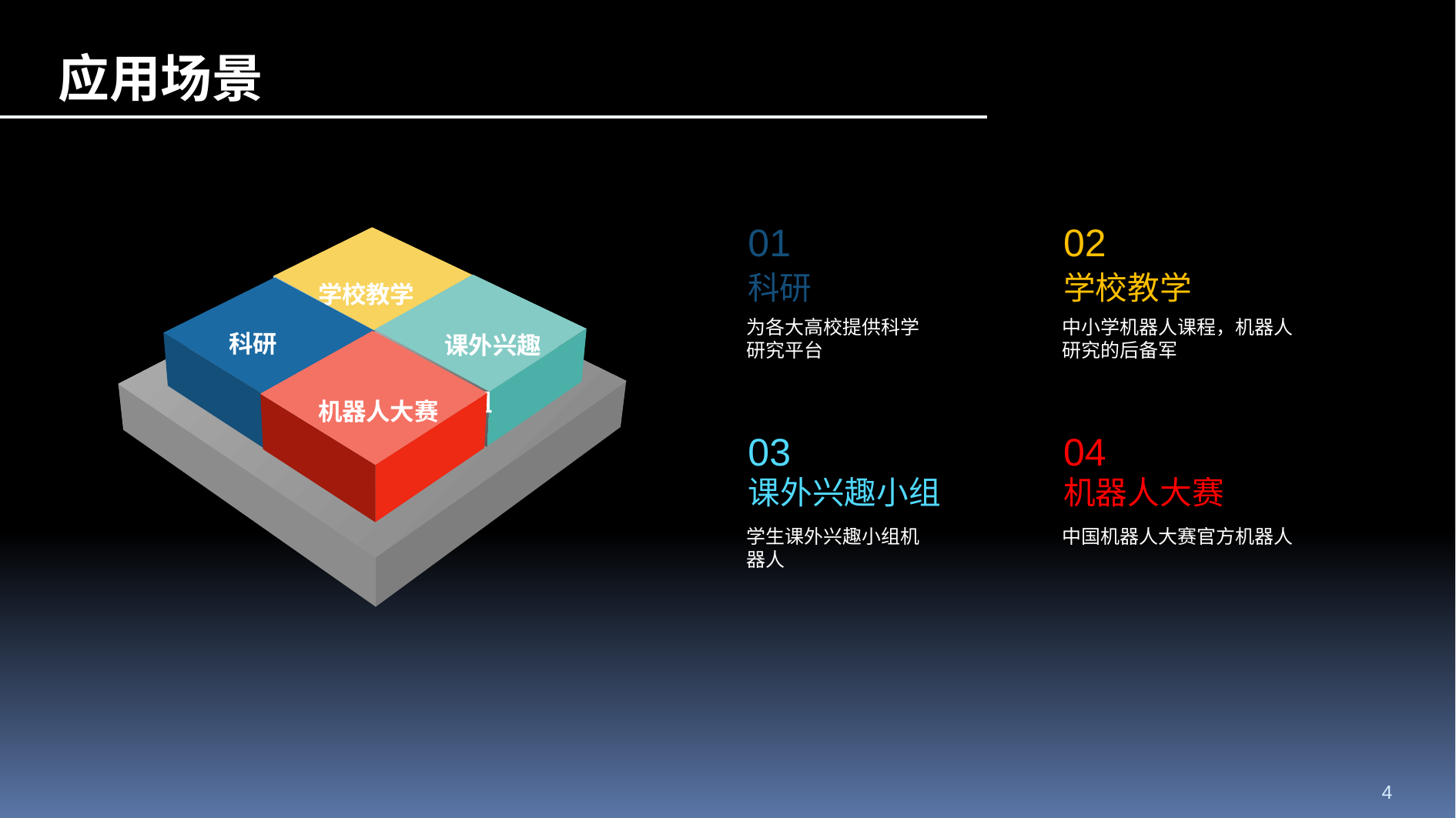

应用场景
01
科研
为各大高校提供科学研究平台
学生课外兴趣小组机器人
02
学校教学
中小学机器人课程，机器人研究的后备军

学校教学

课外兴趣小组

科研

机器人大赛
03
课外兴趣小组

04
机器人大赛
中国机器人大赛官方机器人
4